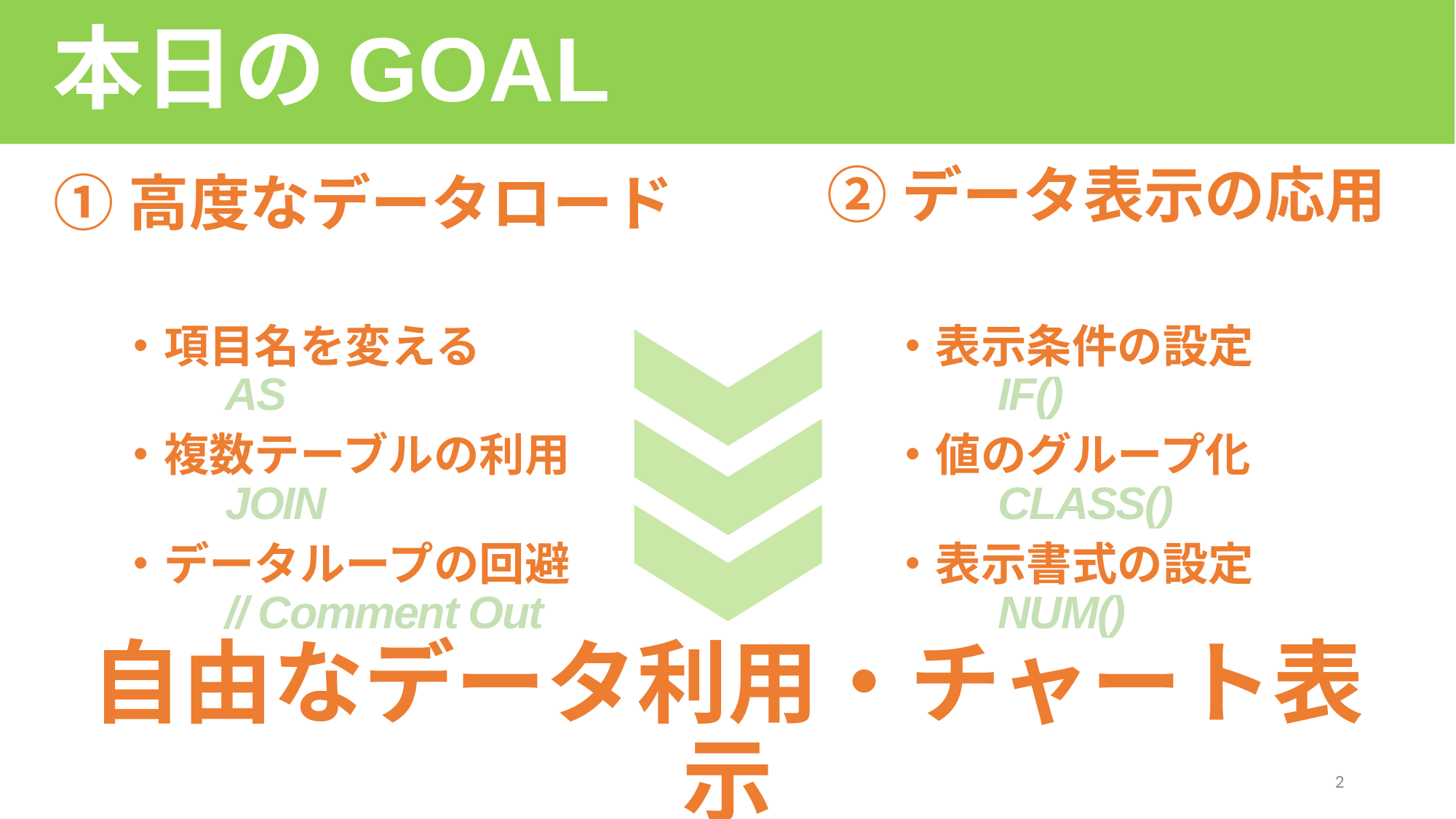

本日のGOAL
②データ表示の応用
# ①高度なデータロード
・項目名を変える
・複数テーブルの利用
・データループの回避
・表示条件の設定
・値のグループ化
・表示書式の設定

AS
JOIN
// Comment Out
IF()
CLASS()
NUM()

自由なデータ利用・チャート表示
2